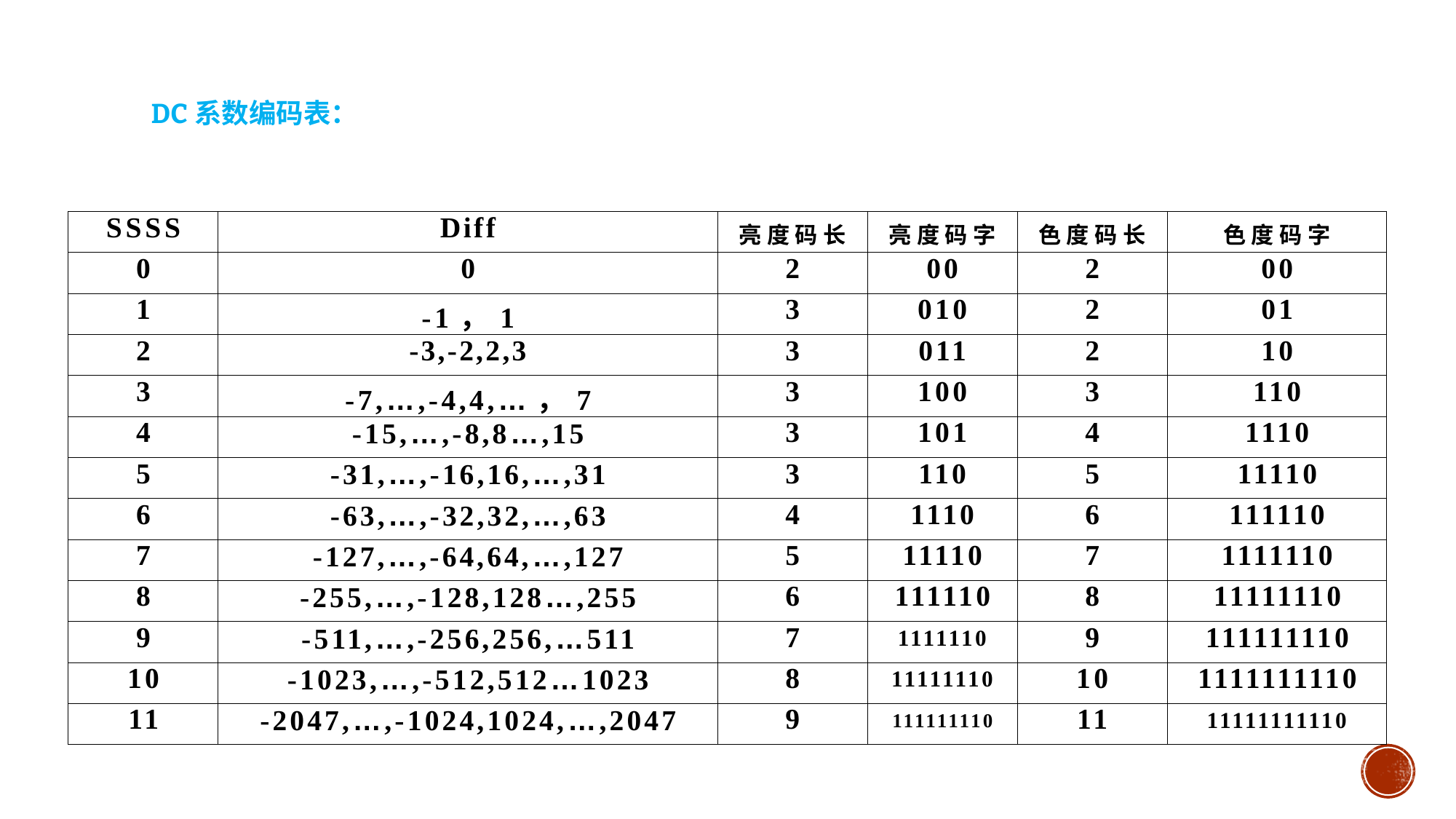

DC系数编码表：
| SSSS | Diff | 亮度码长 | 亮度码字 | 色度码长 | 色度码字 |
| --- | --- | --- | --- | --- | --- |
| 0 | 0 | 2 | 00 | 2 | 00 |
| 1 | -1，1 | 3 | 010 | 2 | 01 |
| 2 | -3,-2,2,3 | 3 | 011 | 2 | 10 |
| 3 | -7,…,-4,4,…，7 | 3 | 100 | 3 | 110 |
| 4 | -15,…,-8,8…,15 | 3 | 101 | 4 | 1110 |
| 5 | -31,…,-16,16,…,31 | 3 | 110 | 5 | 11110 |
| 6 | -63,…,-32,32,…,63 | 4 | 1110 | 6 | 111110 |
| 7 | -127,…,-64,64,…,127 | 5 | 11110 | 7 | 1111110 |
| 8 | -255,…,-128,128…,255 | 6 | 111110 | 8 | 11111110 |
| 9 | -511,…,-256,256,…511 | 7 | 1111110 | 9 | 111111110 |
| 10 | -1023,…,-512,512…1023 | 8 | 11111110 | 10 | 1111111110 |
| 11 | -2047,…,-1024,1024,…,2047 | 9 | 111111110 | 11 | 11111111110 |